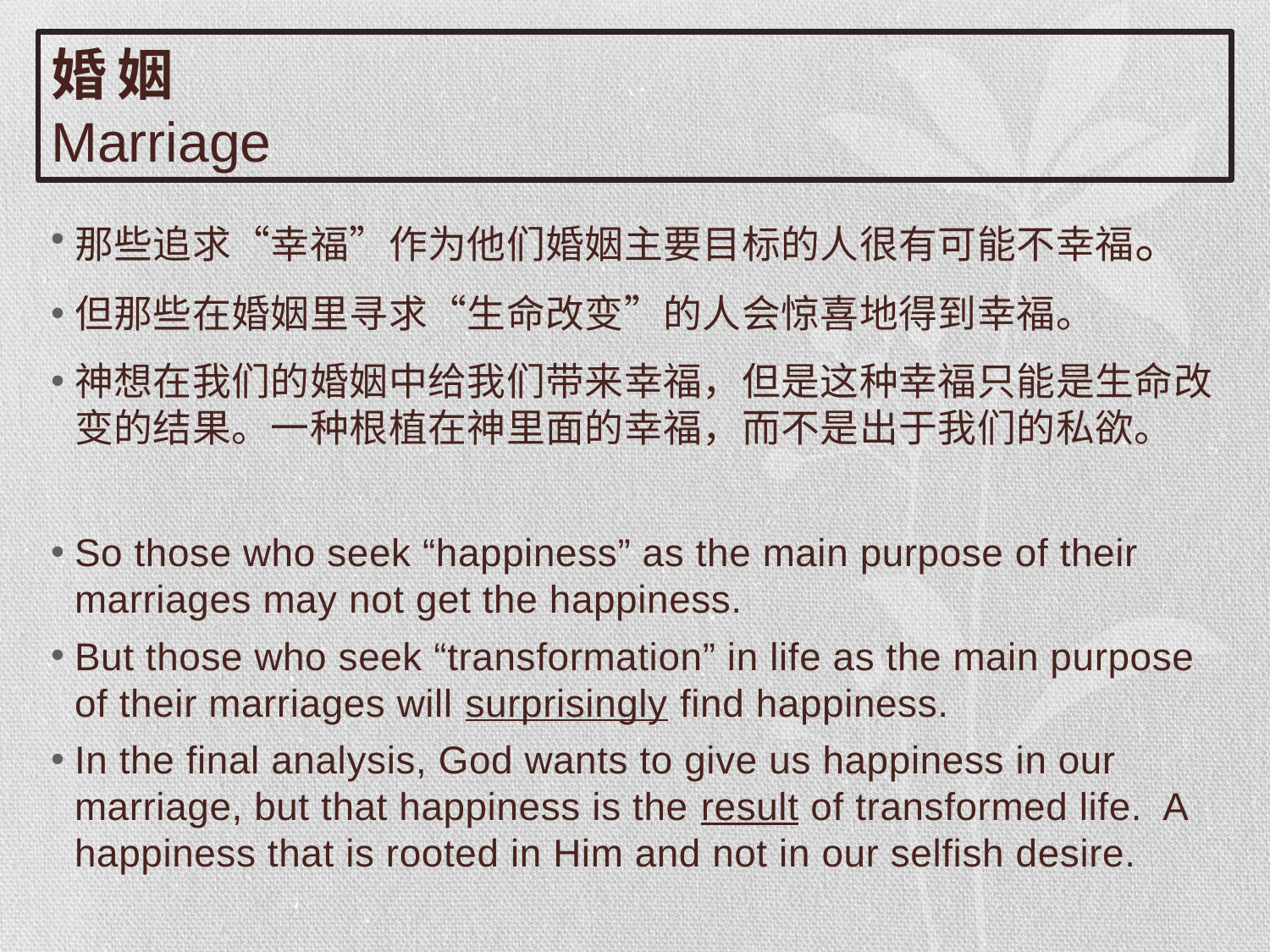

# 婚姻 Marriage
那些追求“幸福”作为他们婚姻主要目标的人很有可能不幸福。
但那些在婚姻里寻求“生命改变”的人会惊喜地得到幸福。
神想在我们的婚姻中给我们带来幸福，但是这种幸福只能是生命改变的结果。一种根植在神里面的幸福，而不是出于我们的私欲。

So those who seek “happiness” as the main purpose of their marriages may not get the happiness.
But those who seek “transformation” in life as the main purpose of their marriages will surprisingly find happiness.
In the final analysis, God wants to give us happiness in our marriage, but that happiness is the result of transformed life.  A happiness that is rooted in Him and not in our selfish desire.